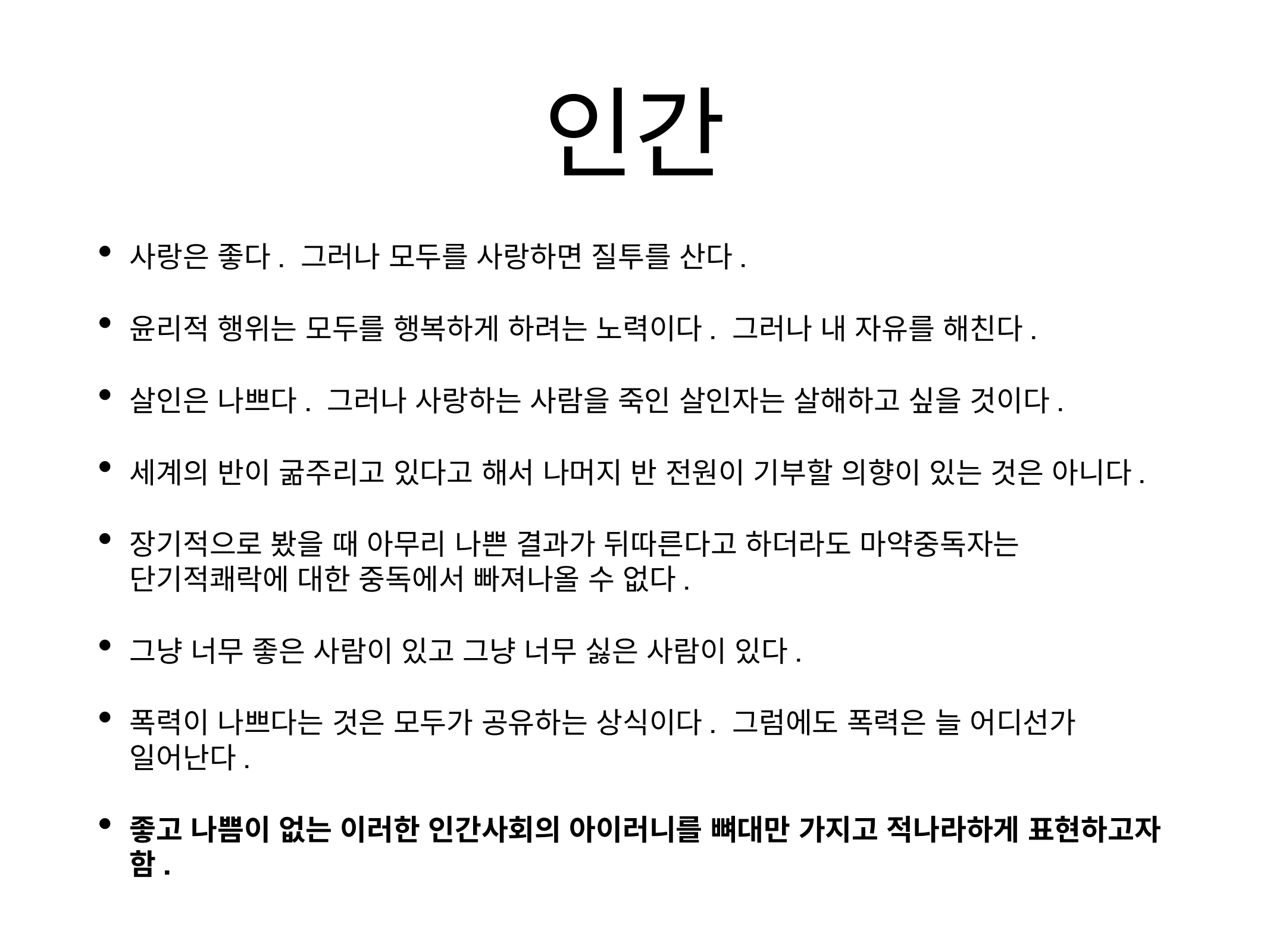

# 인간
사랑은 좋다. 그러나 모두를 사랑하면 질투를 산다.
윤리적 행위는 모두를 행복하게 하려는 노력이다. 그러나 내 자유를 해친다.
살인은 나쁘다. 그러나 사랑하는 사람을 죽인 살인자는 살해하고 싶을 것이다.
세계의 반이 굶주리고 있다고 해서 나머지 반 전원이 기부할 의향이 있는 것은 아니다.
장기적으로 봤을 때 아무리 나쁜 결과가 뒤따른다고 하더라도 마약중독자는 단기적쾌락에 대한 중독에서 빠져나올 수 없다.
그냥 너무 좋은 사람이 있고 그냥 너무 싫은 사람이 있다.
폭력이 나쁘다는 것은 모두가 공유하는 상식이다. 그럼에도 폭력은 늘 어디선가 일어난다.
좋고 나쁨이 없는 이러한 인간사회의 아이러니를 뼈대만 가지고 적나라하게 표현하고자 함.